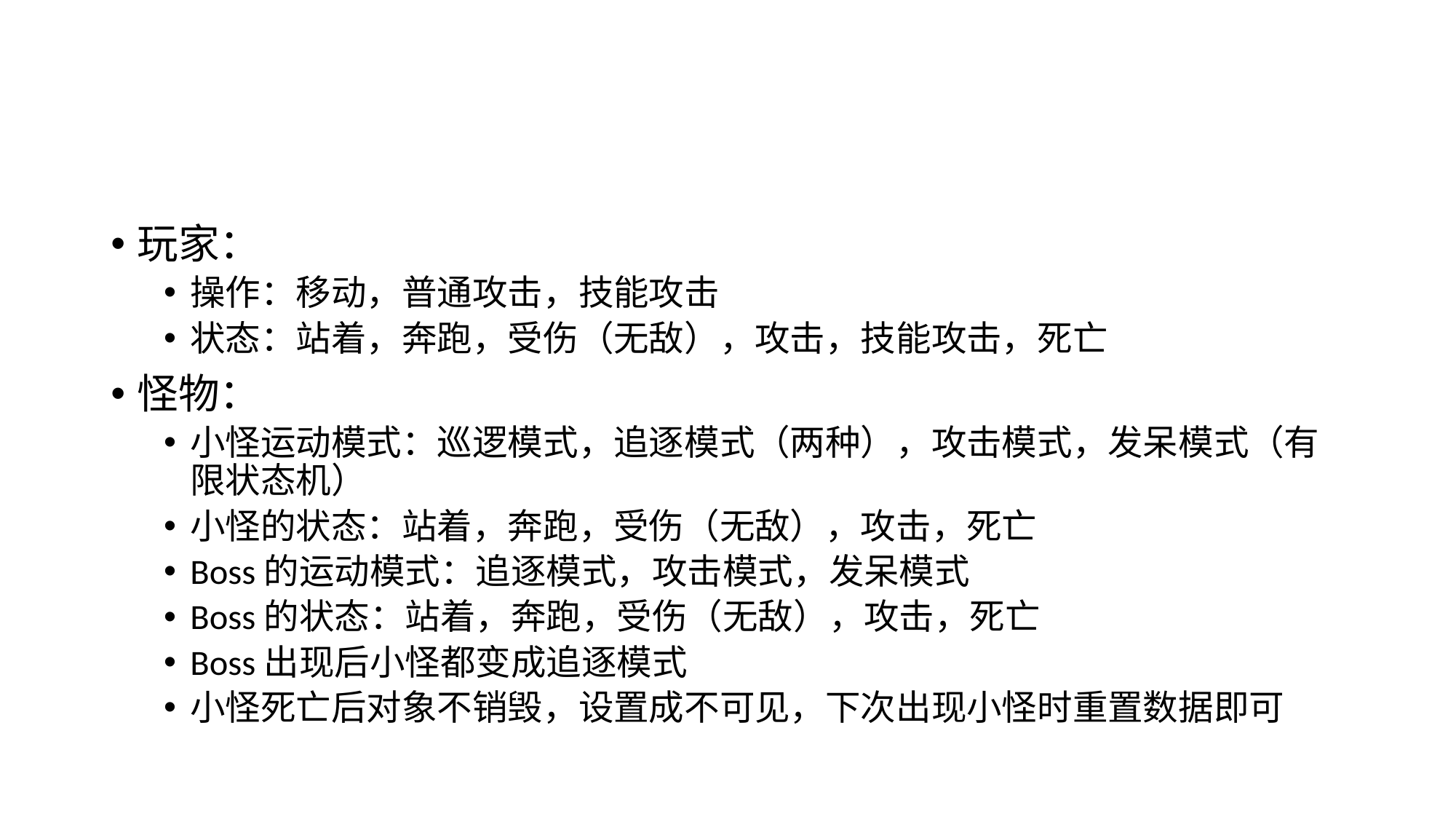

#
玩家：
操作：移动，普通攻击，技能攻击
状态：站着，奔跑，受伤（无敌），攻击，技能攻击，死亡
怪物：
小怪运动模式：巡逻模式，追逐模式（两种），攻击模式，发呆模式（有限状态机）
小怪的状态：站着，奔跑，受伤（无敌），攻击，死亡
Boss的运动模式：追逐模式，攻击模式，发呆模式
Boss的状态：站着，奔跑，受伤（无敌），攻击，死亡
Boss出现后小怪都变成追逐模式
小怪死亡后对象不销毁，设置成不可见，下次出现小怪时重置数据即可